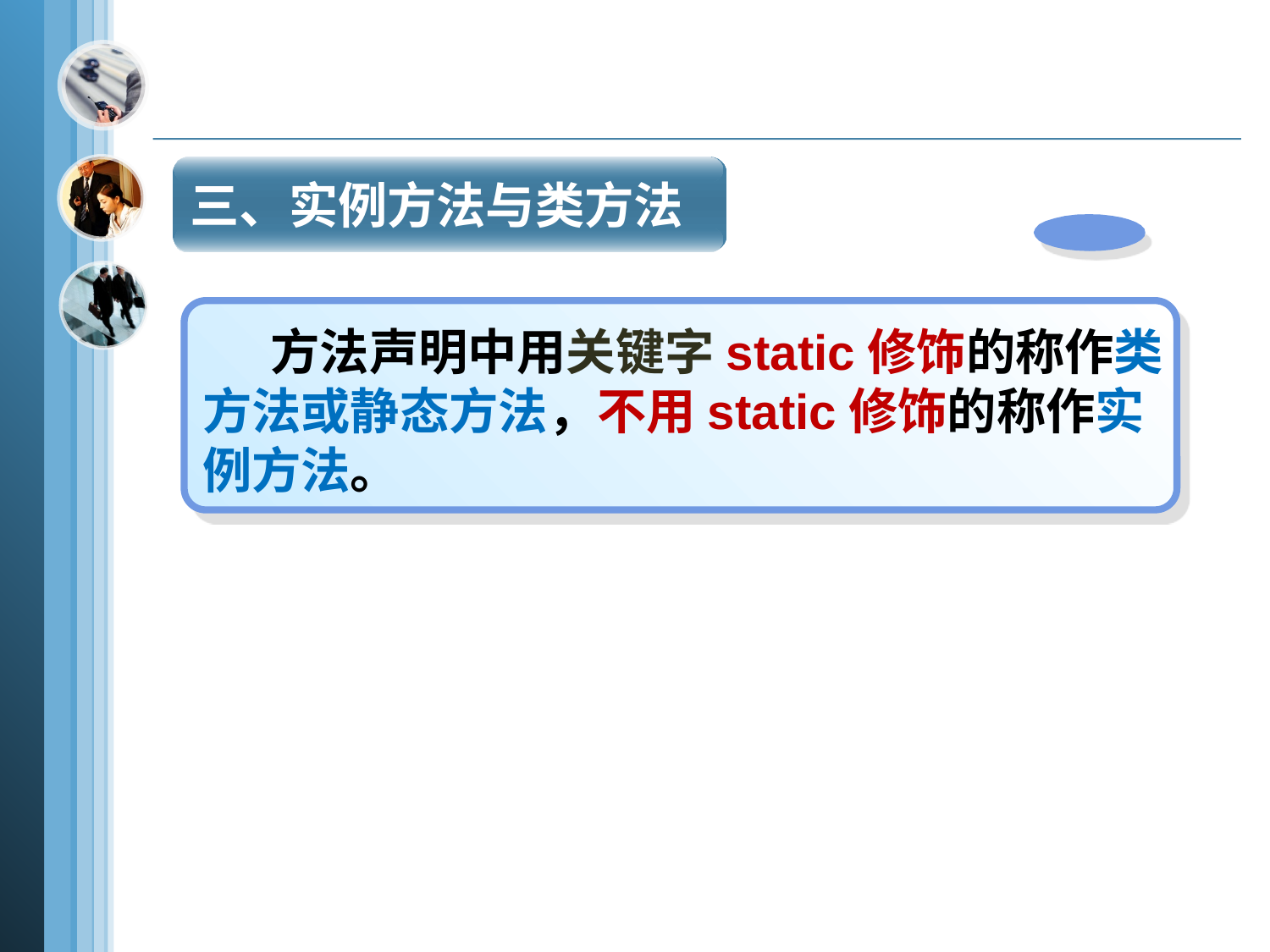

三、实例方法与类方法

     方法声明中用关键字static修饰的称作类方法或静态方法，不用static修饰的称作实例方法。